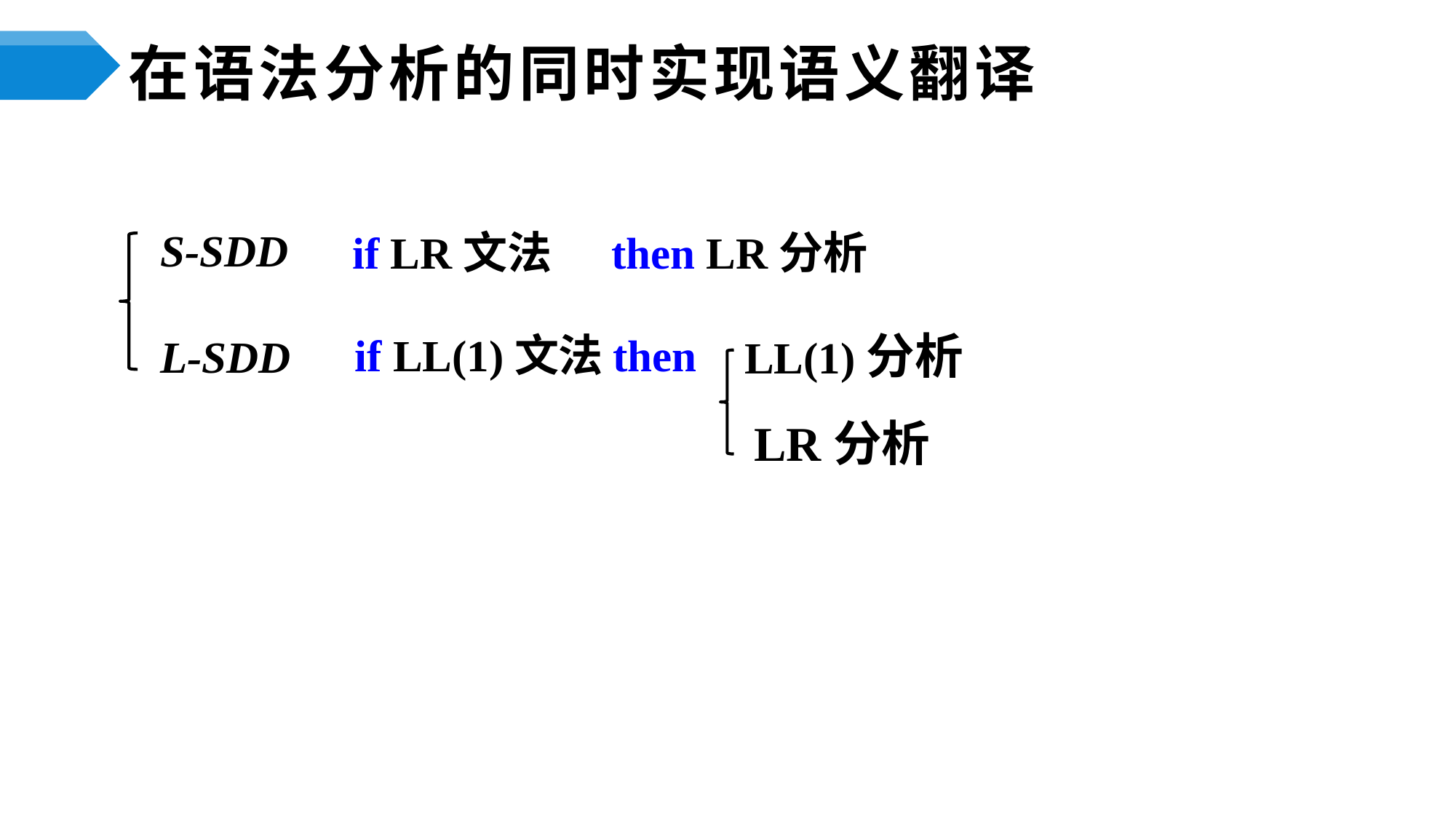

# 在语法分析的同时实现语义翻译
S-SDD

L-SDD
if LR文法	   then LR分析

LL(1)分析
if LL(1)文法
then

LR分析